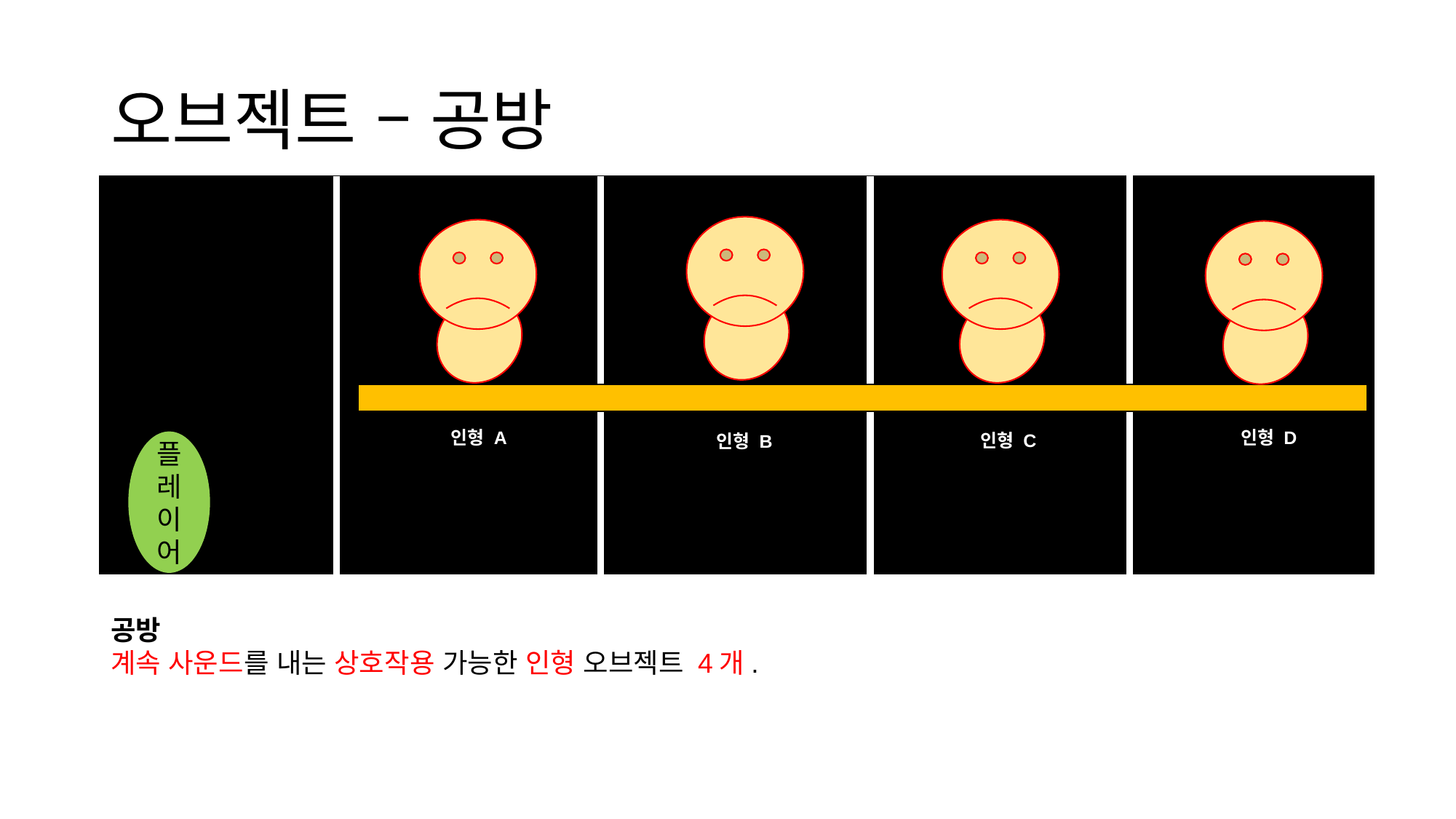

# 오브젝트 – 공방

1층 계단
인형 A
인형 D
인형 C
인형 B
플레이어
탈출구
공방
계속 사운드를 내는 상호작용 가능한 인형 오브젝트 4개.